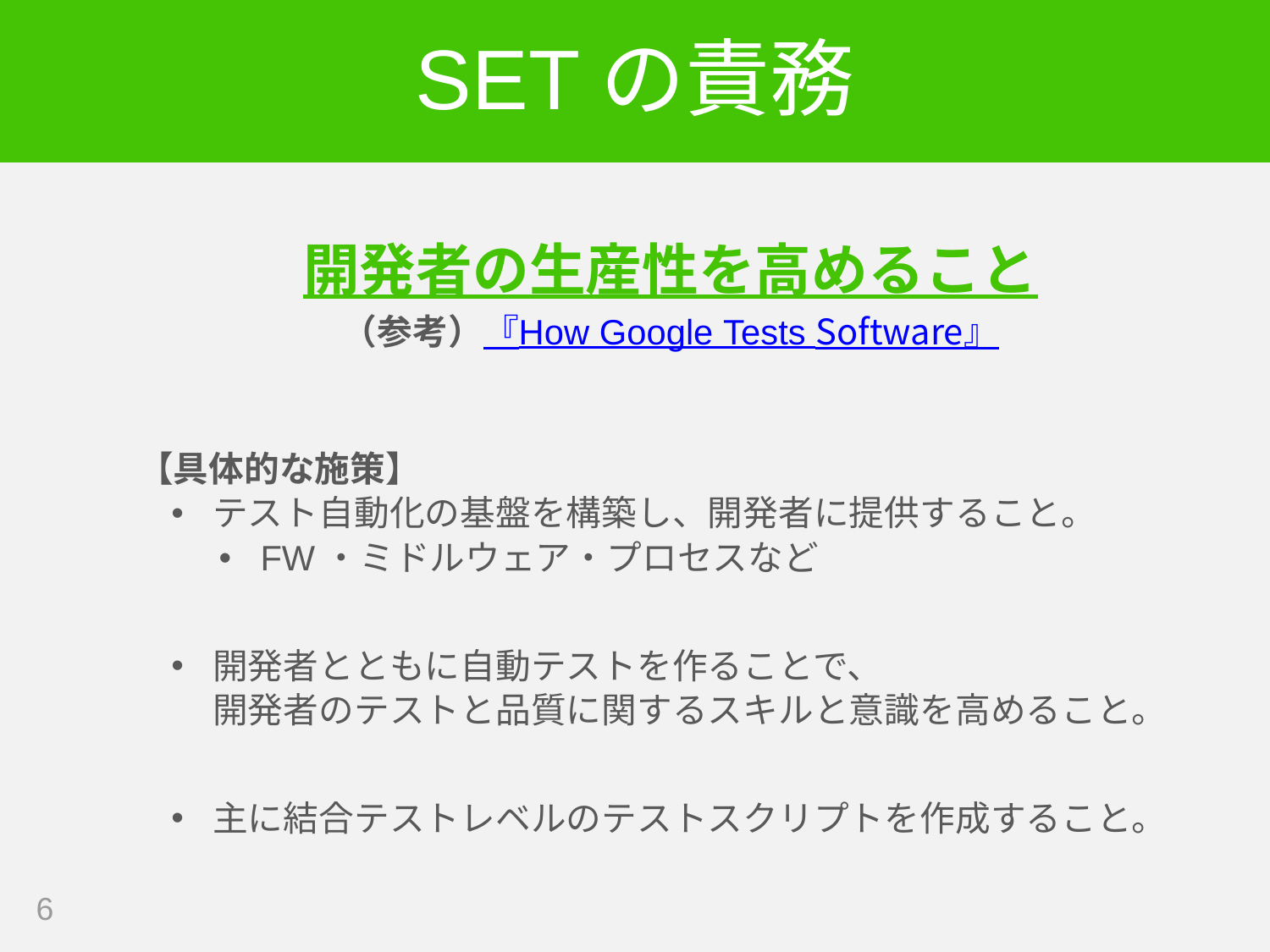

# SETの責務
開発者の生産性を高めること
（参考）『How Google Tests Software』

【具体的な施策】
テスト自動化の基盤を構築し、開発者に提供すること。
FW・ミドルウェア・プロセスなど

開発者とともに自動テストを作ることで、
開発者のテストと品質に関するスキルと意識を高めること。

主に結合テストレベルのテストスクリプトを作成すること。
6